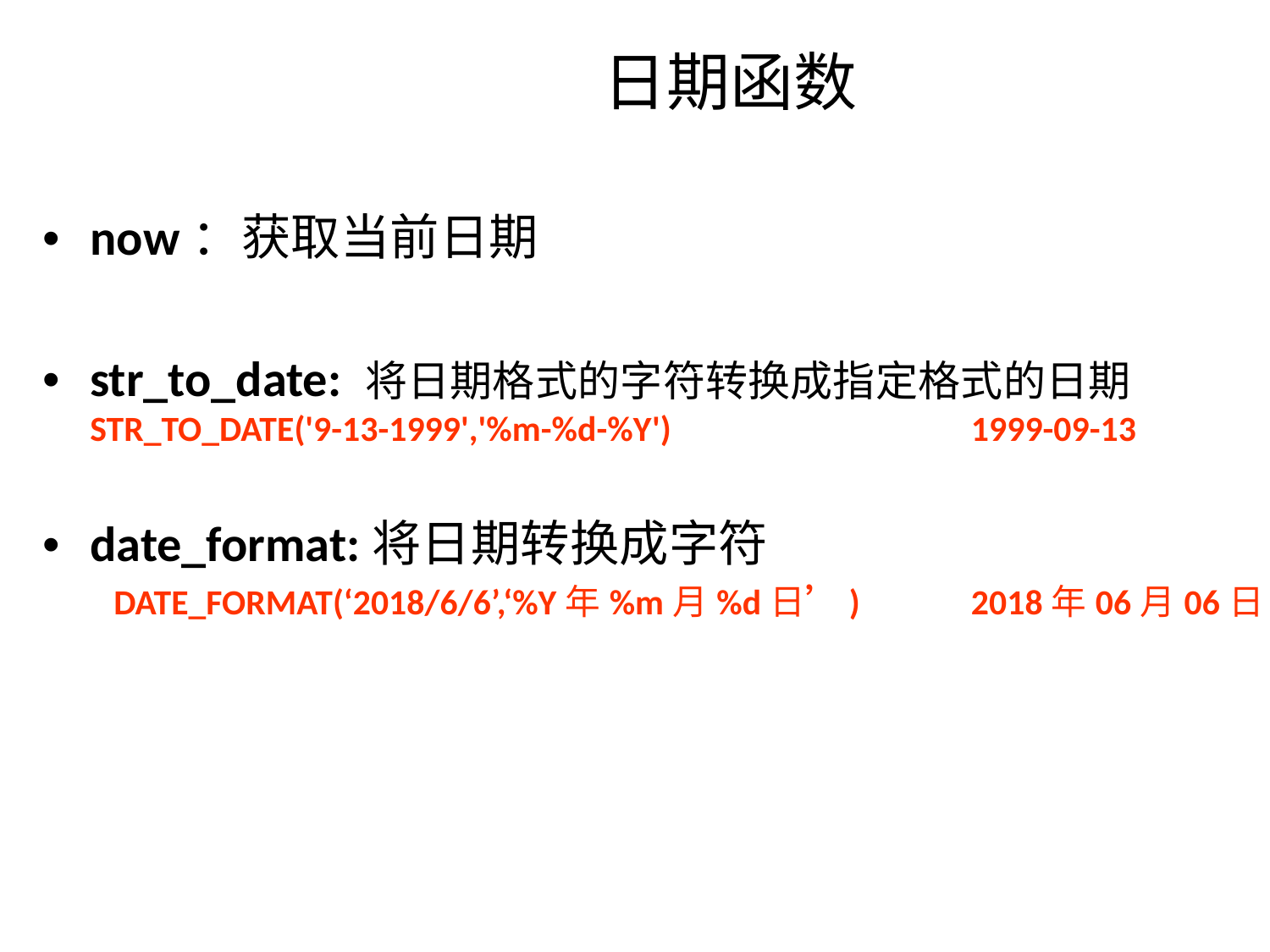

日期函数
• now：获取当前日期
• str_to_date: 将日期格式的字符转换成指定格式的日期
STR_TO_DATE('9-13-1999','%m-%d-%Y')
1999-09-13
• date_format:将日期转换成字符
DATE_FORMAT(‘2018/6/6’,‘%Y年%m月%d日’)
2018年06月06日